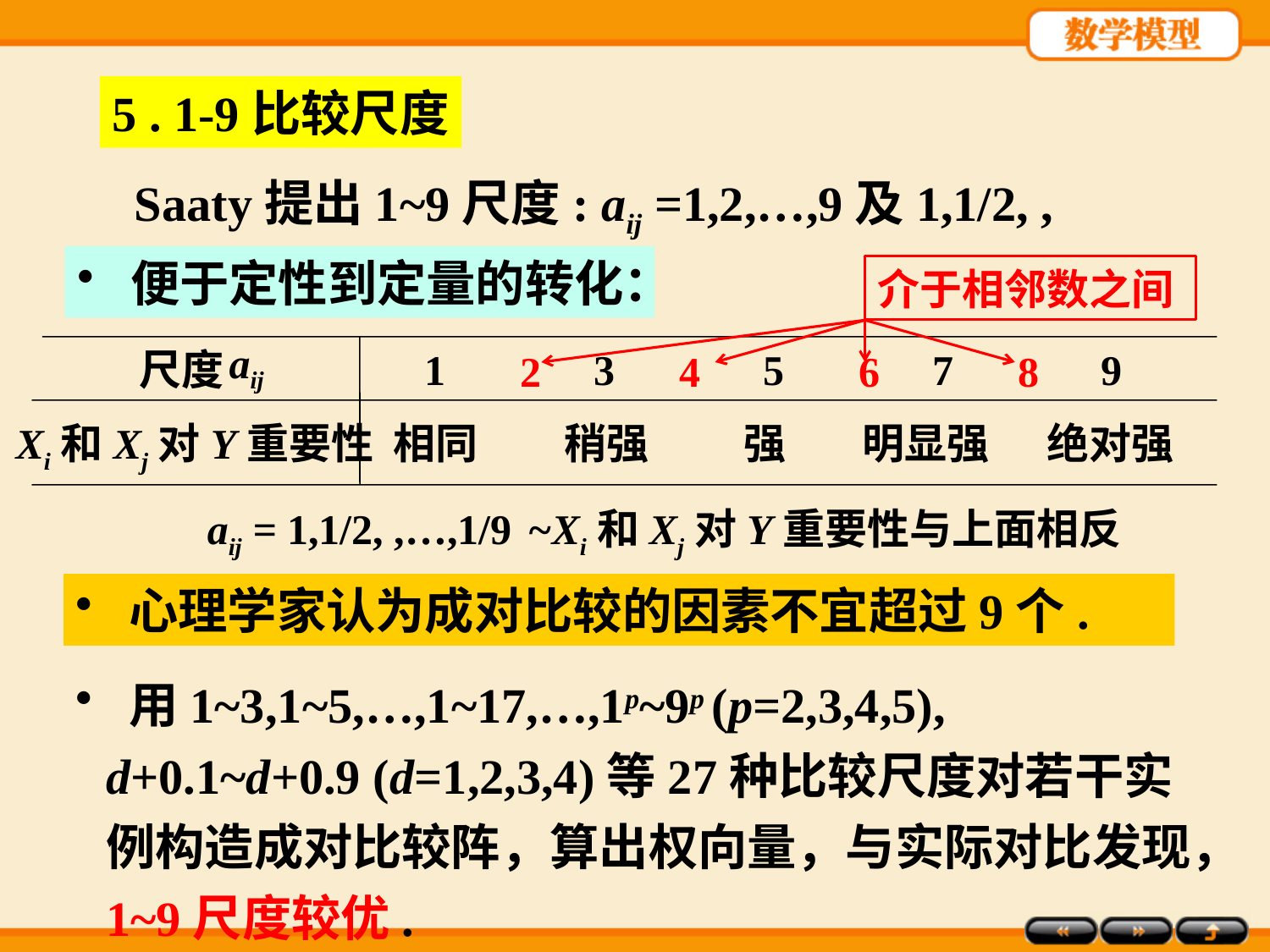

5 . 1-9比较尺度
Saaty提出1~9尺度: aij =1,2,…,9及1,1/2, ,…,1/9.
 便于定性到定量的转化：
介于相邻数之间
2             4               6             8
aij

尺度                    1              3              5              7              9

相同         稍强          强        明显强      绝对强

Xi和Xj对Y重要性
aij = 1,1/2, ,…,1/9
~Xi和Xj对Y重要性与上面相反
 心理学家认为成对比较的因素不宜超过9个.
 用1~3,1~5,…,1~17,…,1p~9p (p=2,3,4,5), d+0.1~d+0.9 (d=1,2,3,4)等27种比较尺度对若干实例构造成对比较阵，算出权向量，与实际对比发现，1~9尺度较优.